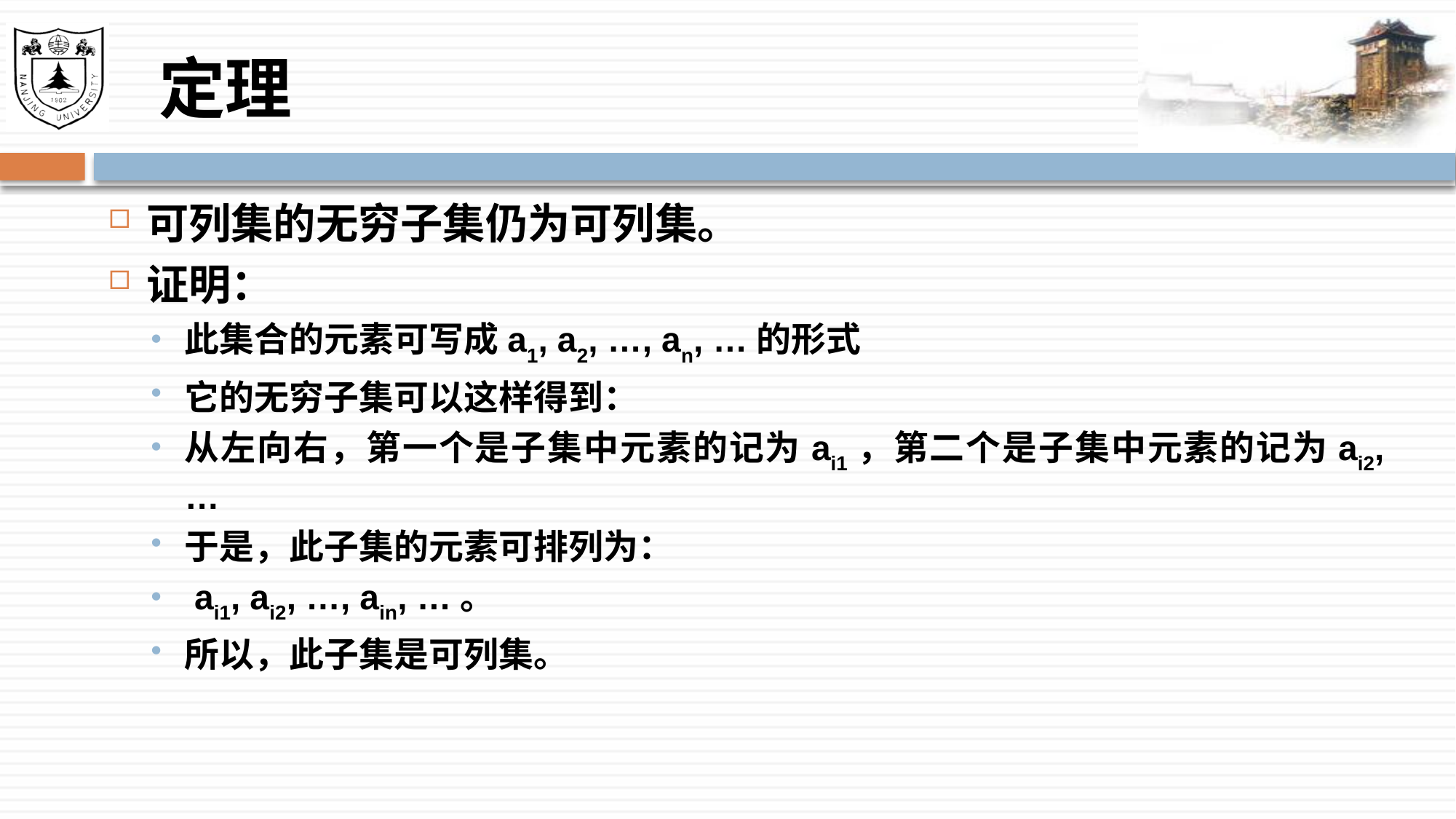

# 定理
可列集的无穷子集仍为可列集。
证明：
此集合的元素可写成a1, a2, …, an, …的形式
它的无穷子集可以这样得到：
从左向右，第一个是子集中元素的记为ai1，第二个是子集中元素的记为ai2, …
于是，此子集的元素可排列为：
 ai1, ai2, …, ain, …。
所以，此子集是可列集。